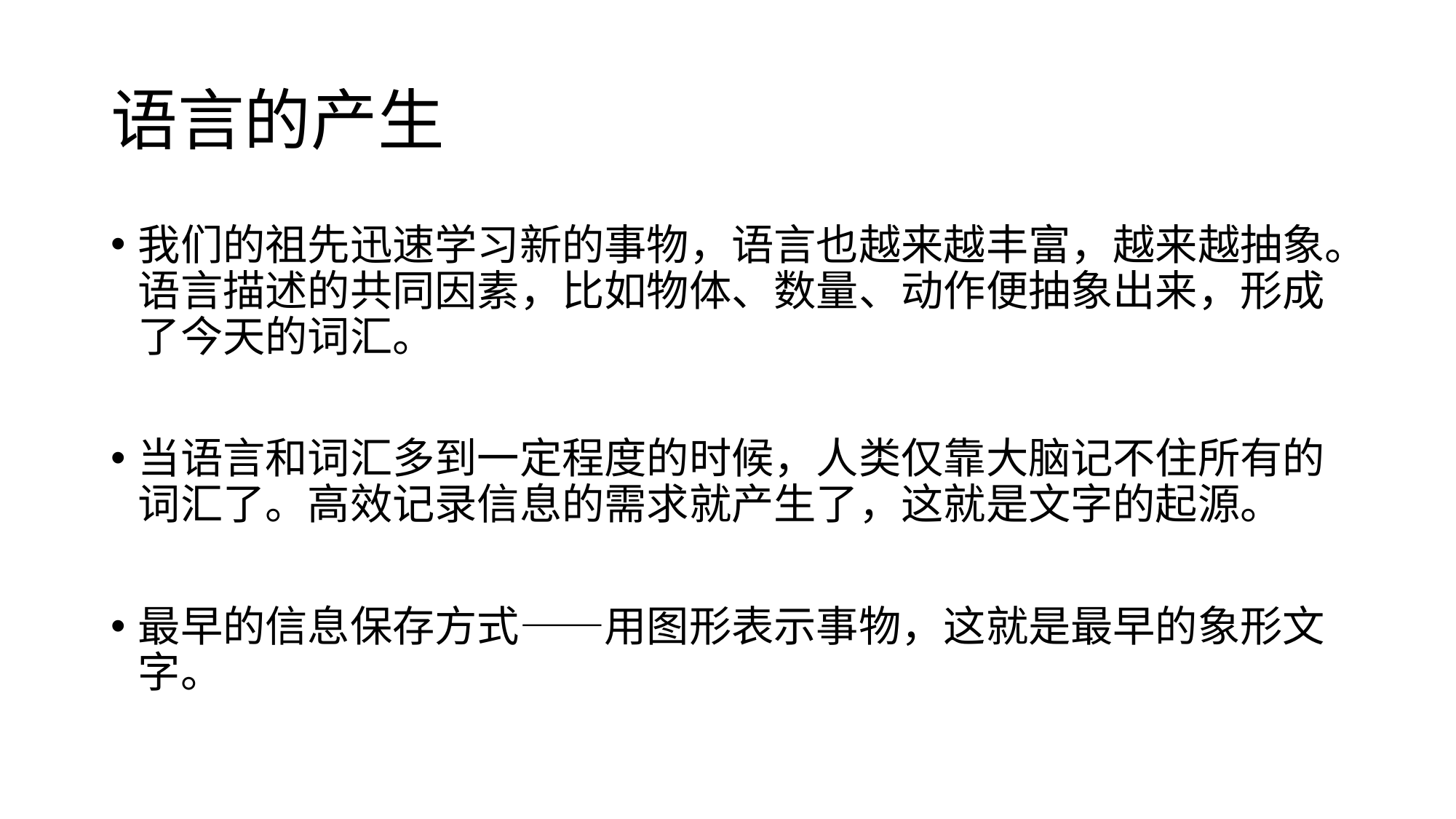

# 语言的产生
我们的祖先迅速学习新的事物，语言也越来越丰富，越来越抽象。语言描述的共同因素，比如物体、数量、动作便抽象出来，形成了今天的词汇。

当语言和词汇多到一定程度的时候，人类仅靠大脑记不住所有的词汇了。高效记录信息的需求就产生了，这就是文字的起源。

最早的信息保存方式——用图形表示事物，这就是最早的象形文字。